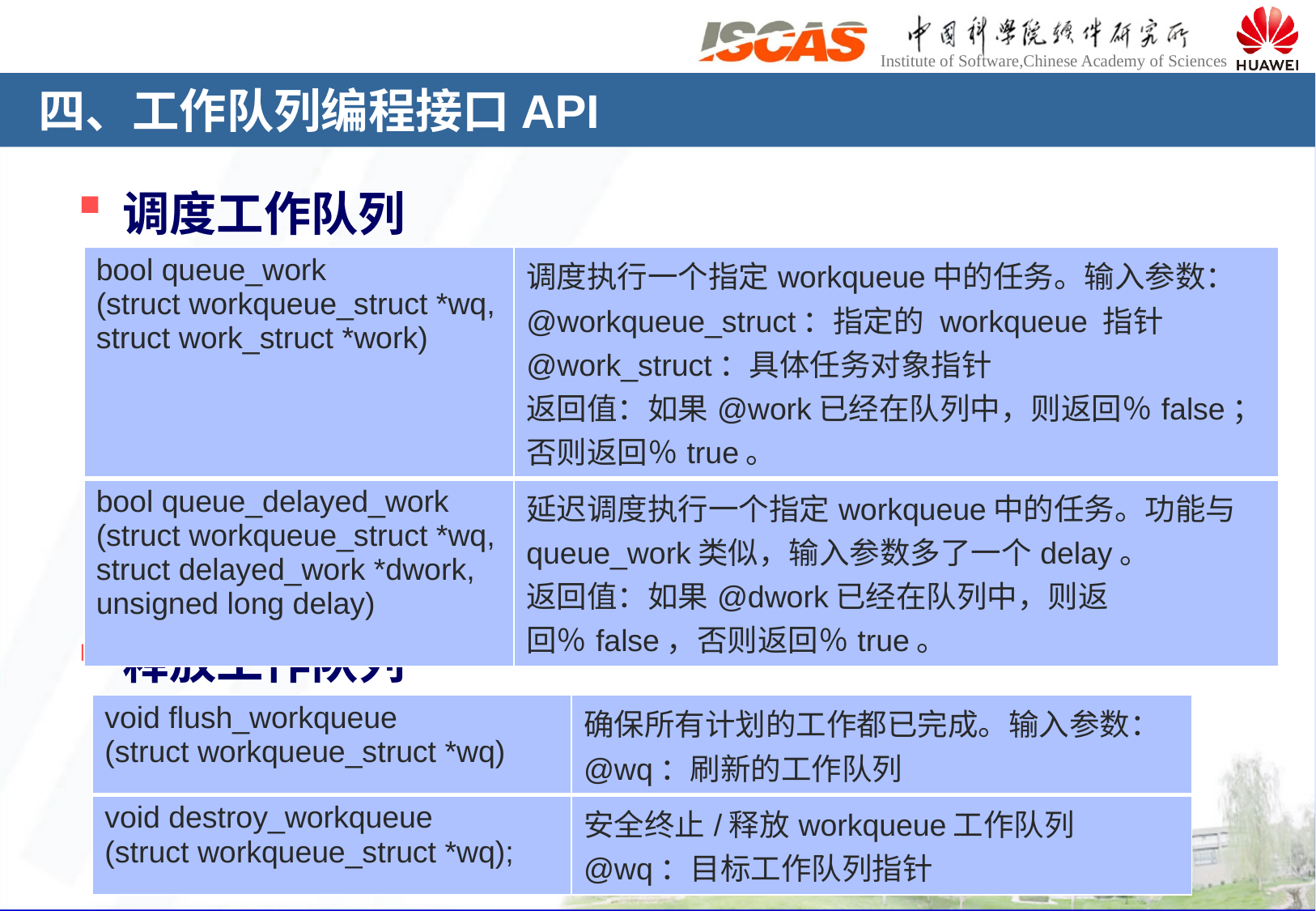

# 四、工作队列编程接口API
调度工作队列

释放工作队列

| bool queue\_work (struct workqueue\_struct \*wq, struct work\_struct \*work) | 调度执行一个指定workqueue中的任务。输入参数： @workqueue\_struct：指定的 workqueue 指针 @work\_struct：具体任务对象指针 返回值：如果@work已经在队列中，则返回％false； 否则返回％true。 |
| --- | --- |
| bool queue\_delayed\_work (struct workqueue\_struct \*wq, struct delayed\_work \*dwork, unsigned long delay) | 延迟调度执行一个指定workqueue中的任务。功能与queue\_work类似，输入参数多了一个delay。 返回值：如果@dwork已经在队列中，则返回％false，否则返回％true。 |
| void flush\_workqueue (struct workqueue\_struct \*wq) | 确保所有计划的工作都已完成。输入参数： @wq：刷新的工作队列 |
| --- | --- |
| void destroy\_workqueue (struct workqueue\_struct \*wq); | 安全终止/释放workqueue工作队列 @wq：目标工作队列指针 |